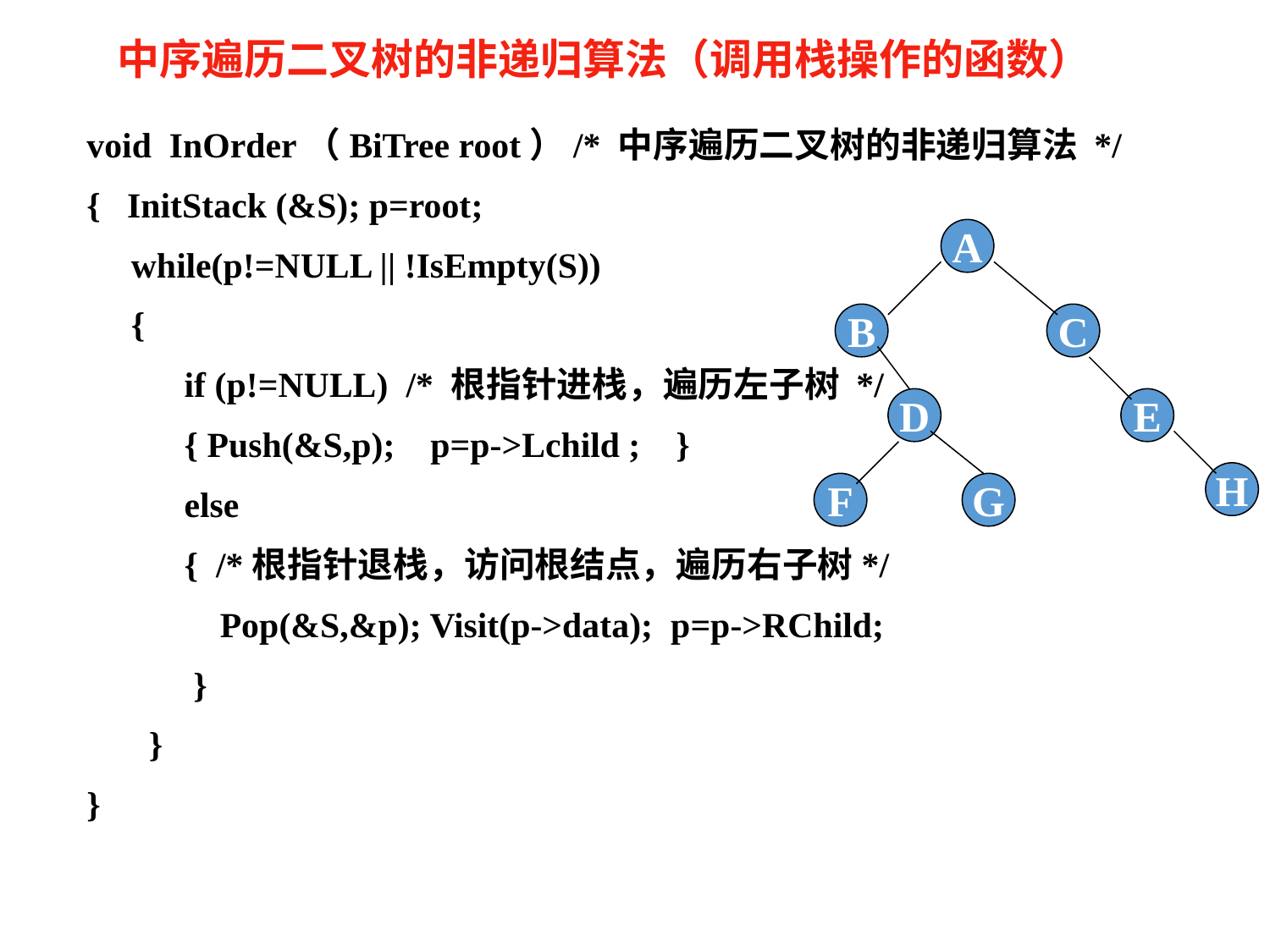

中序遍历二叉树的非递归算法（调用栈操作的函数）
void  InOrder（BiTree root）/* 中序遍历二叉树的非递归算法 */
{   InitStack (&S); p=root;
     while(p!=NULL || !IsEmpty(S))
     {
           if (p!=NULL)  /* 根指针进栈，遍历左子树 */
           { Push(&S,p);    p=p->Lchild ;    }
           else
           {  /*根指针退栈，访问根结点，遍历右子树*/
               Pop(&S,&p); Visit(p->data);  p=p->RChild;
            }
       }
}
A

B
C

D
E

H
F
G